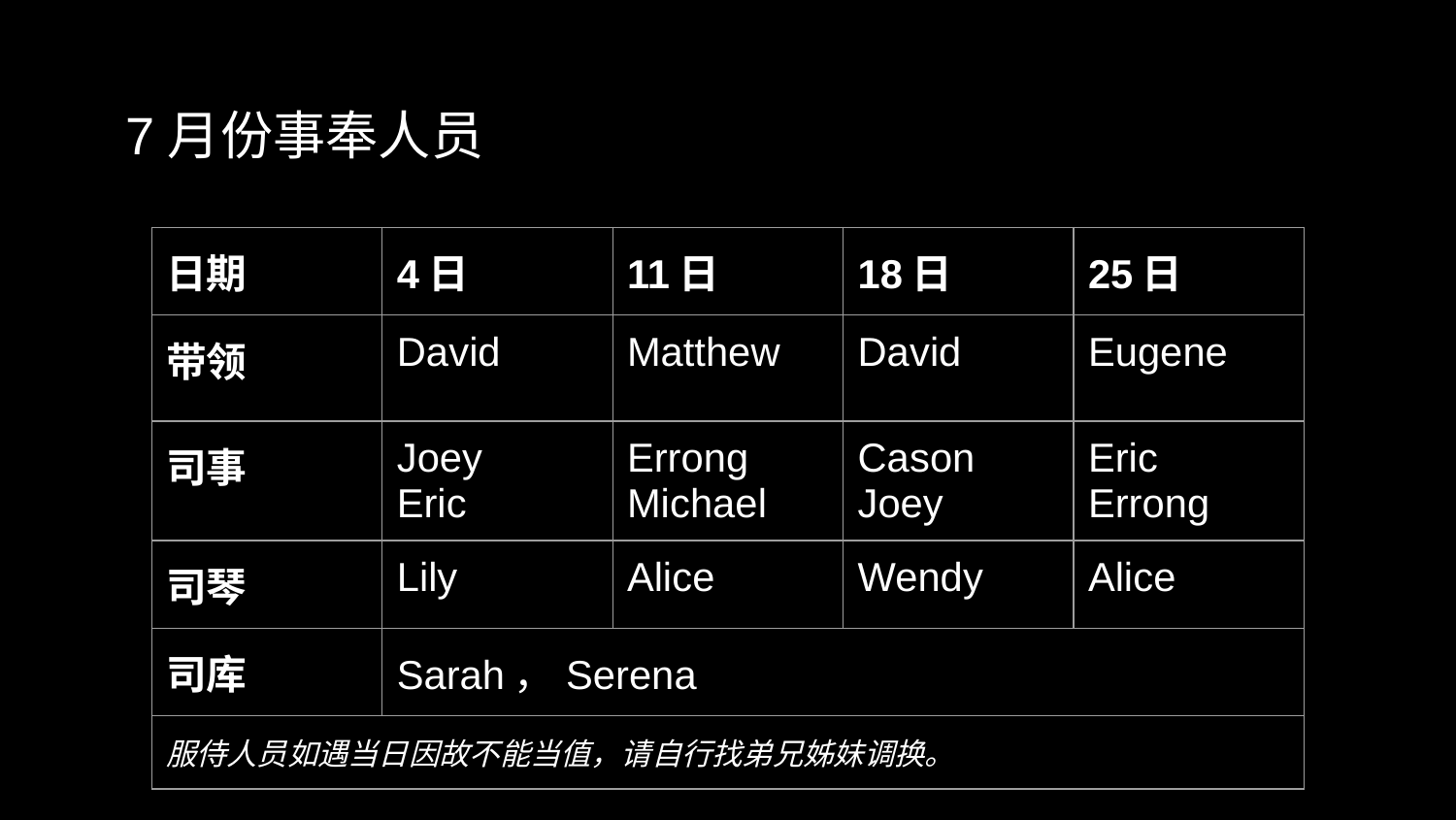

7月份事奉人员
| 日期 | 4日 | 11日 | 18日 | 25日 |
| --- | --- | --- | --- | --- |
| 带领 | David | Matthew | David | Eugene |
| 司事 | Joey Eric | Errong Michael | Cason Joey | Eric Errong |
| 司琴 | Lily | Alice | Wendy | Alice |
| 司库 | Sarah，Serena |  |  |  |
| 服侍人员如遇当日因故不能当值，请自行找弟兄姊妹调换。 |  |  |  |  |